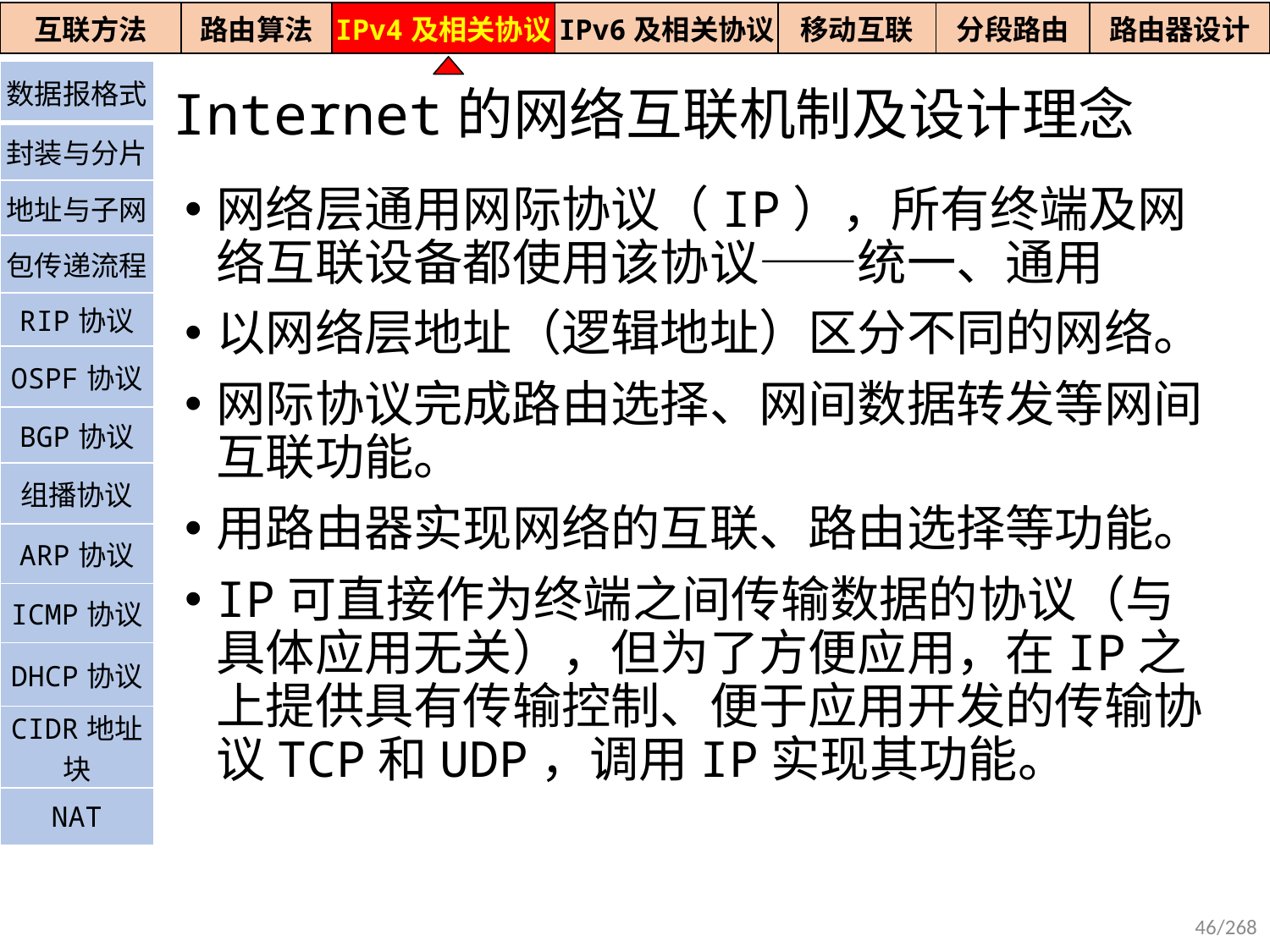

| 互联方法 | 路由算法 | IPv4及相关协议 | IPv6及相关协议 | 移动互联 | 分段路由 | 路由器设计 |
| --- | --- | --- | --- | --- | --- | --- |

# Internet的网络互联机制及设计理念
| 数据报格式 |
| --- |
| 封装与分片 |
| 地址与子网 |
| 包传递流程 |
| RIP协议 |
| OSPF协议 |
| BGP协议 |
| 组播协议 |
| ARP协议 |
| ICMP协议 |
| DHCP协议 |
| CIDR地址块 |
| NAT |
网络层通用网际协议（IP），所有终端及网络互联设备都使用该协议——统一、通用
以网络层地址（逻辑地址）区分不同的网络。
网际协议完成路由选择、网间数据转发等网间互联功能。
用路由器实现网络的互联、路由选择等功能。
IP可直接作为终端之间传输数据的协议（与具体应用无关），但为了方便应用，在IP之上提供具有传输控制、便于应用开发的传输协议TCP和UDP，调用IP实现其功能。
46/268